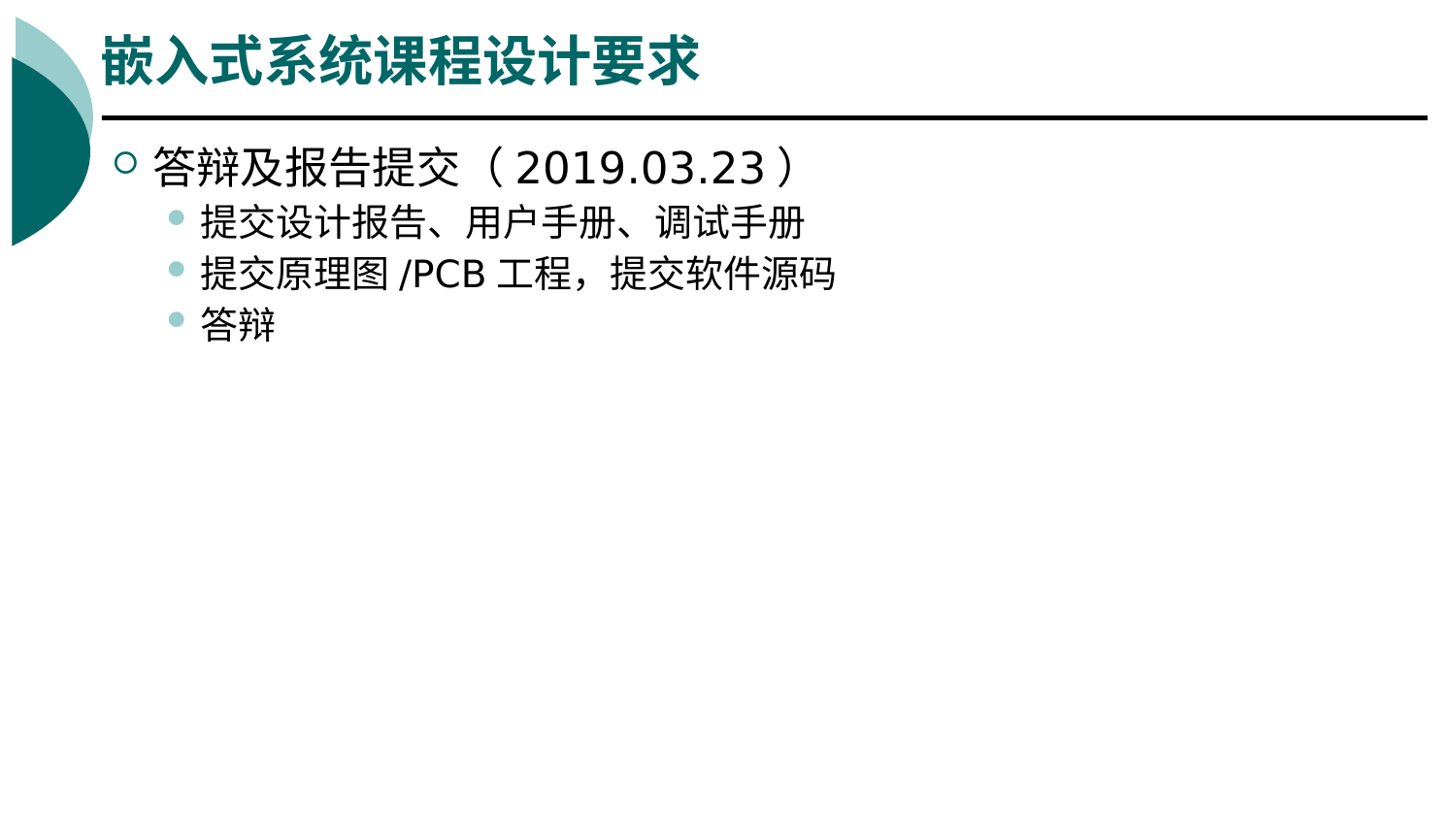

# 嵌入式系统课程设计要求
答辩及报告提交（2019.03.23）
提交设计报告、用户手册、调试手册
提交原理图/PCB工程，提交软件源码
答辩